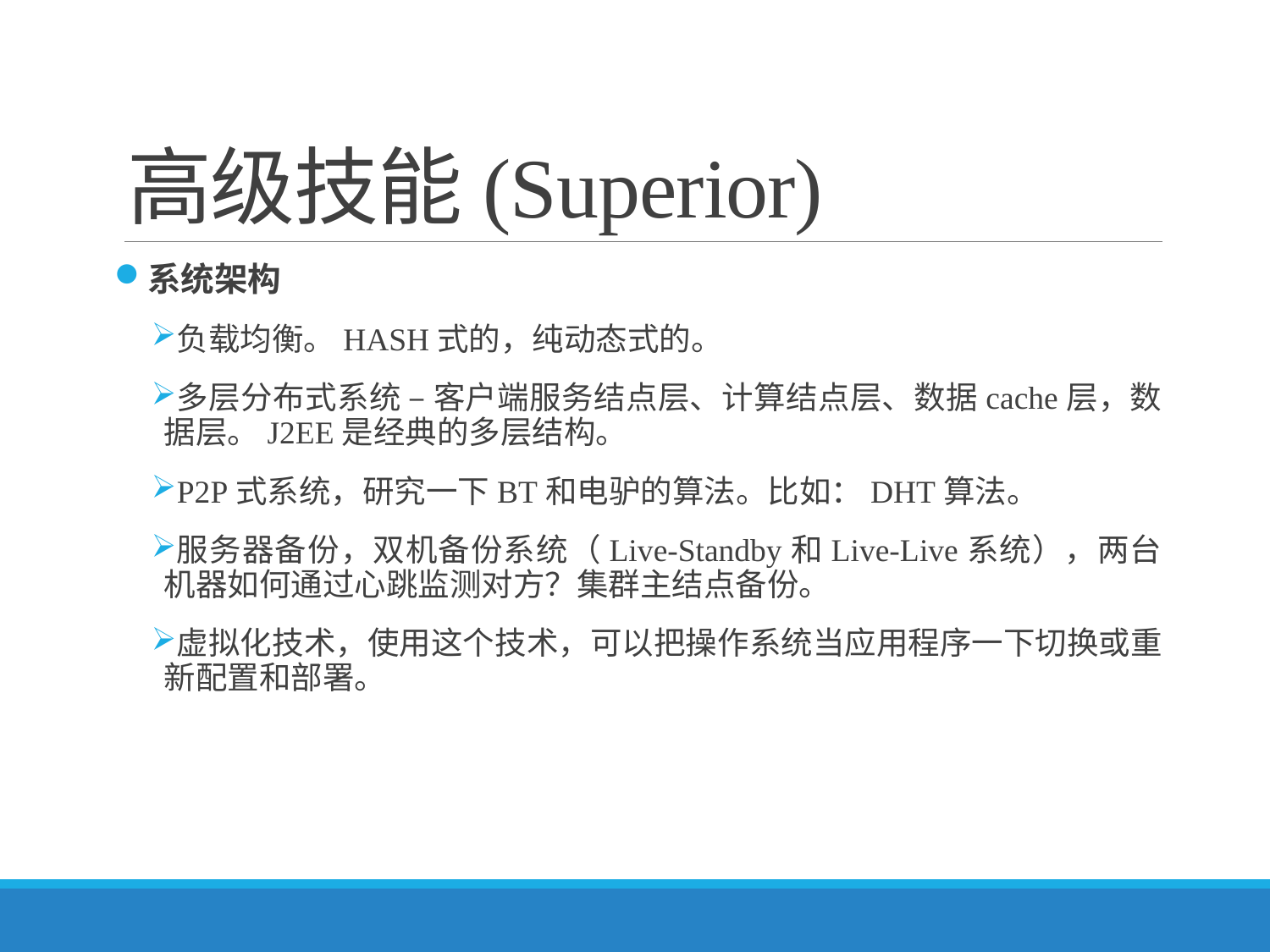

# 高级技能(Superior)
系统架构
负载均衡。HASH式的，纯动态式的。
多层分布式系统 – 客户端服务结点层、计算结点层、数据cache层，数据层。J2EE是经典的多层结构。
P2P式系统，研究一下BT和电驴的算法。比如：DHT算法。
服务器备份，双机备份系统（Live-Standby和Live-Live系统），两台机器如何通过心跳监测对方？集群主结点备份。
虚拟化技术，使用这个技术，可以把操作系统当应用程序一下切换或重新配置和部署。